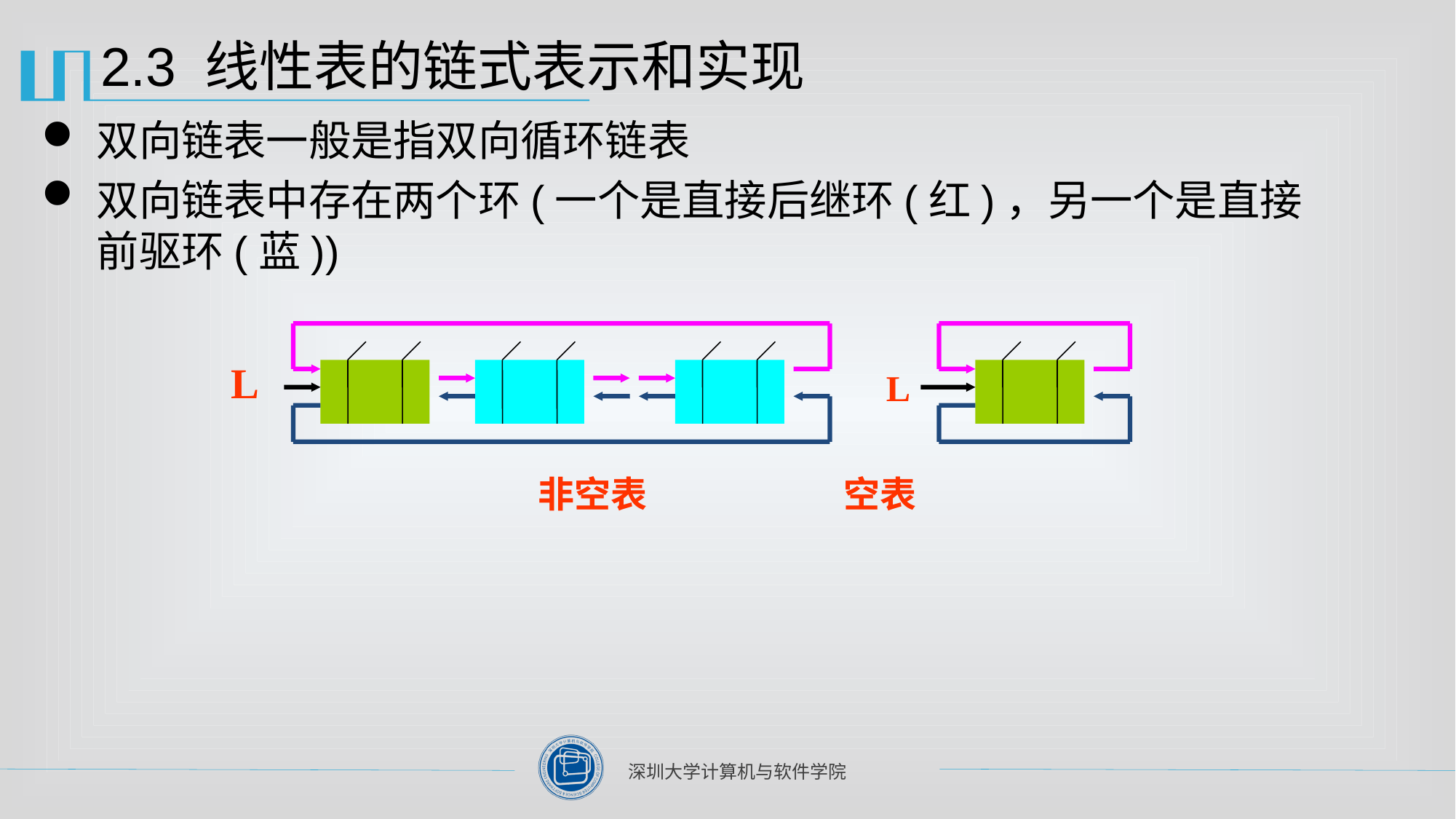

# 2.3 线性表的链式表示和实现
双向链表一般是指双向循环链表
双向链表中存在两个环(一个是直接后继环(红)，另一个是直接前驱环(蓝))

L
L

非空表                        空表
53